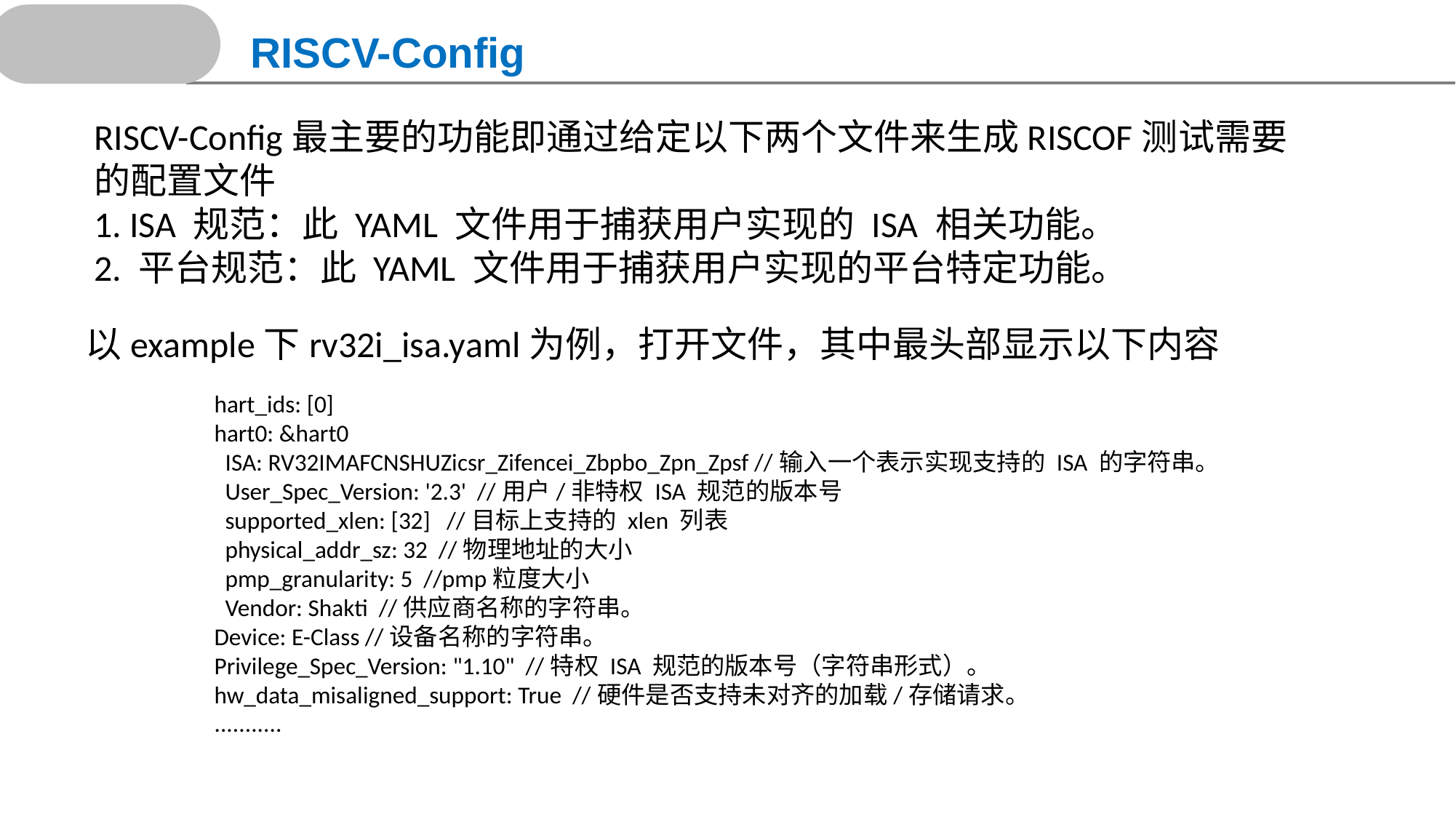

RISCV-Config
RISCV-Config最主要的功能即通过给定以下两个文件来生成RISCOF测试需要的配置文件
1. ISA 规范：此 YAML 文件用于捕获用户实现的 ISA 相关功能。
2. 平台规范：此 YAML 文件用于捕获用户实现的平台特定功能。
以example下rv32i_isa.yaml为例，打开文件，其中最头部显示以下内容
hart_ids: [0]
hart0: &hart0
  ISA: RV32IMAFCNSHUZicsr_Zifencei_Zbpbo_Zpn_Zpsf //输入一个表示实现支持的 ISA 的字符串。
  User_Spec_Version: '2.3'  //用户/非特权 ISA 规范的版本号
  supported_xlen: [32]   //目标上支持的 xlen 列表
  physical_addr_sz: 32  //物理地址的大小
  pmp_granularity: 5  //pmp粒度大小
  Vendor: Shakti  //供应商名称的字符串。
Device: E-Class //设备名称的字符串。
Privilege_Spec_Version: "1.10"  //特权 ISA 规范的版本号（字符串形式）。
hw_data_misaligned_support: True  //硬件是否支持未对齐的加载/存储请求。
...........